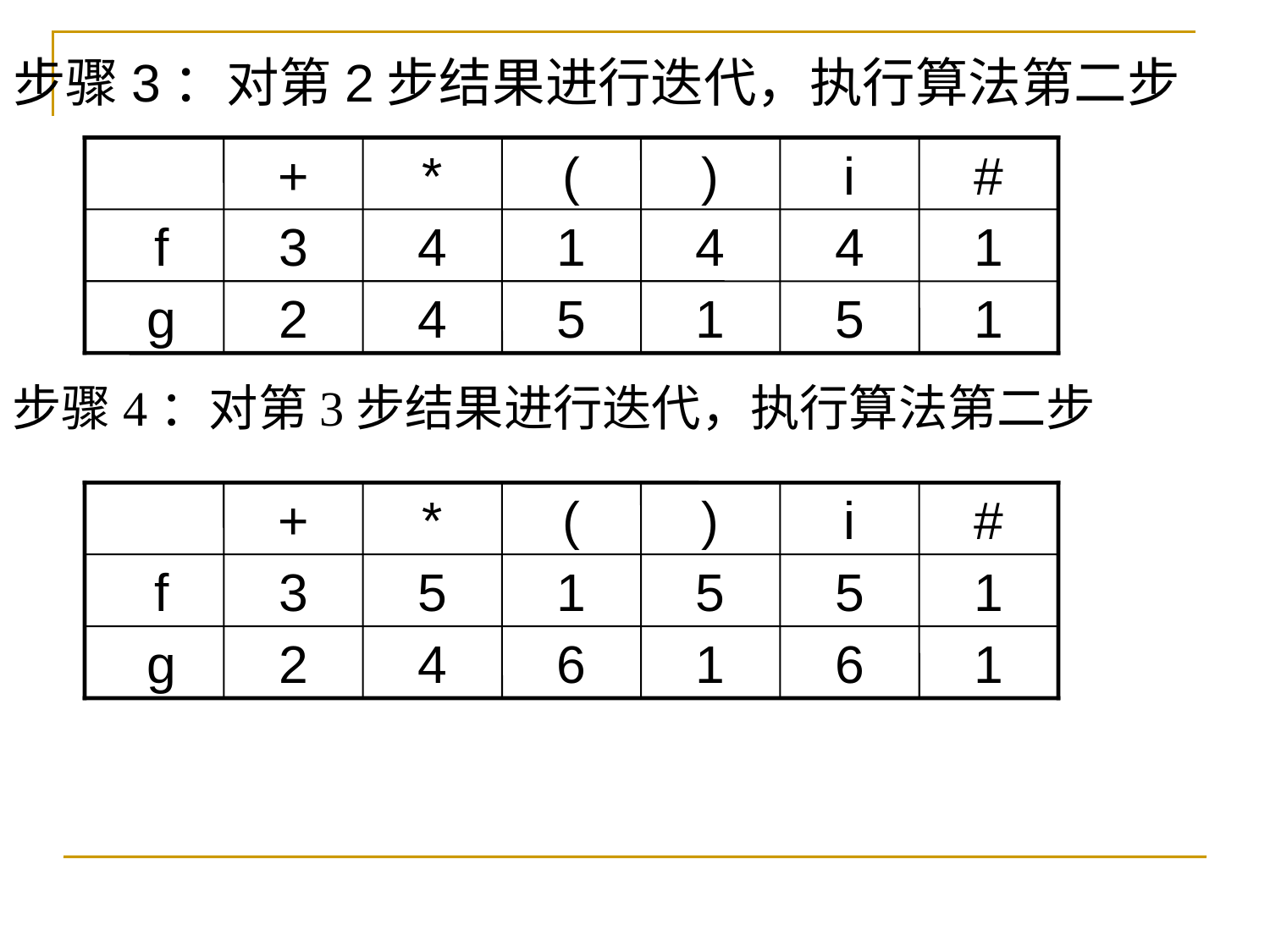

步骤3：对第2步结果进行迭代，执行算法第二步

+

*

(

)

i

#

 f

3
4
1
4
4
1
 g

2
4
5
1
5
1

步骤4：对第3步结果进行迭代，执行算法第二步

+

*

(

)

i

#

 f

3
5
1
5
5
1
 g

2
4
6
1
6
1

61